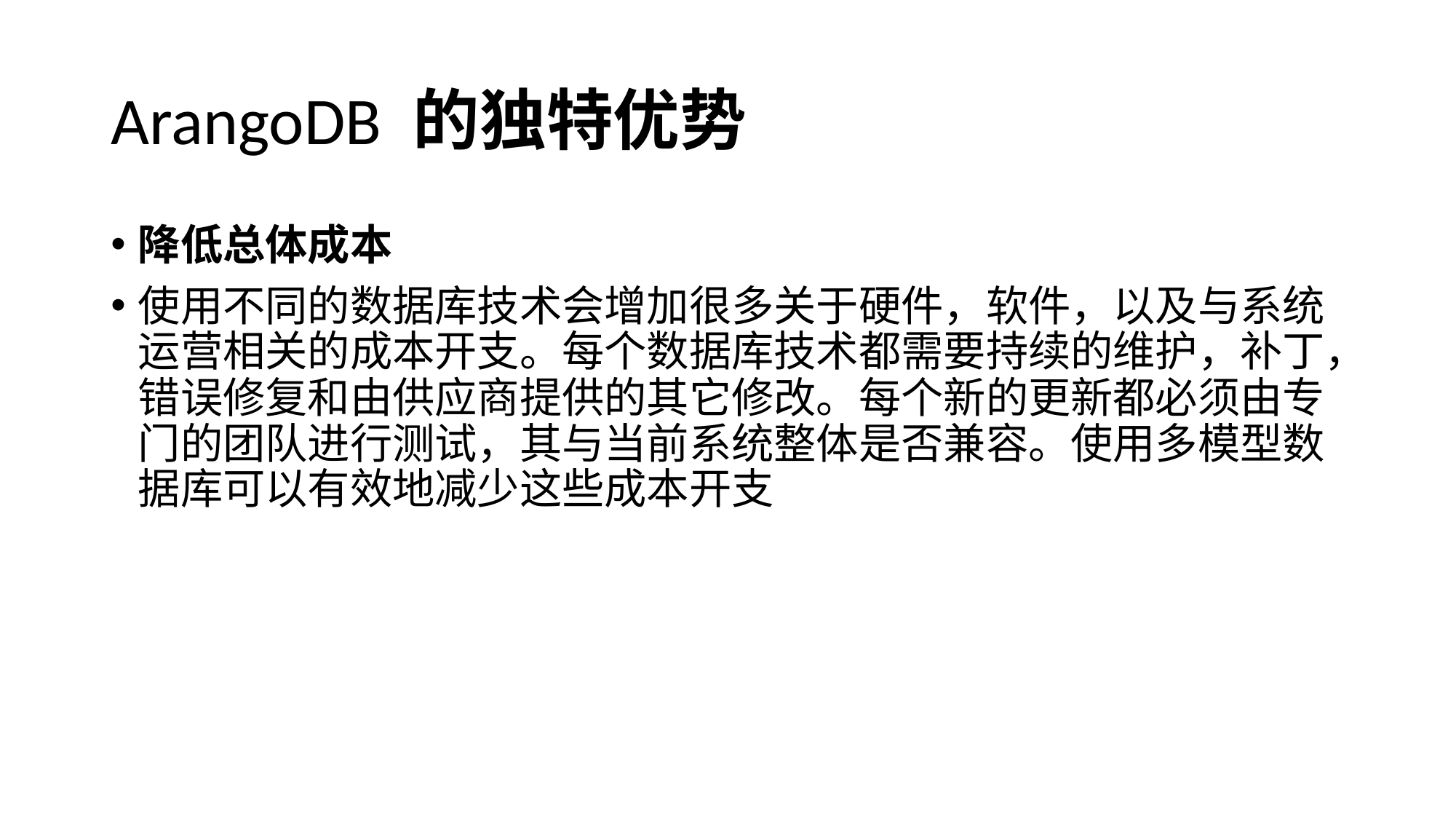

# ArangoDB 的独特优势
降低总体成本
使用不同的数据库技术会增加很多关于硬件，软件，以及与系统运营相关的成本开支。每个数据库技术都需要持续的维护，补丁，错误修复和由供应商提供的其它修改。每个新的更新都必须由专门的团队进行测试，其与当前系统整体是否兼容。使用多模型数据库可以有效地减少这些成本开支